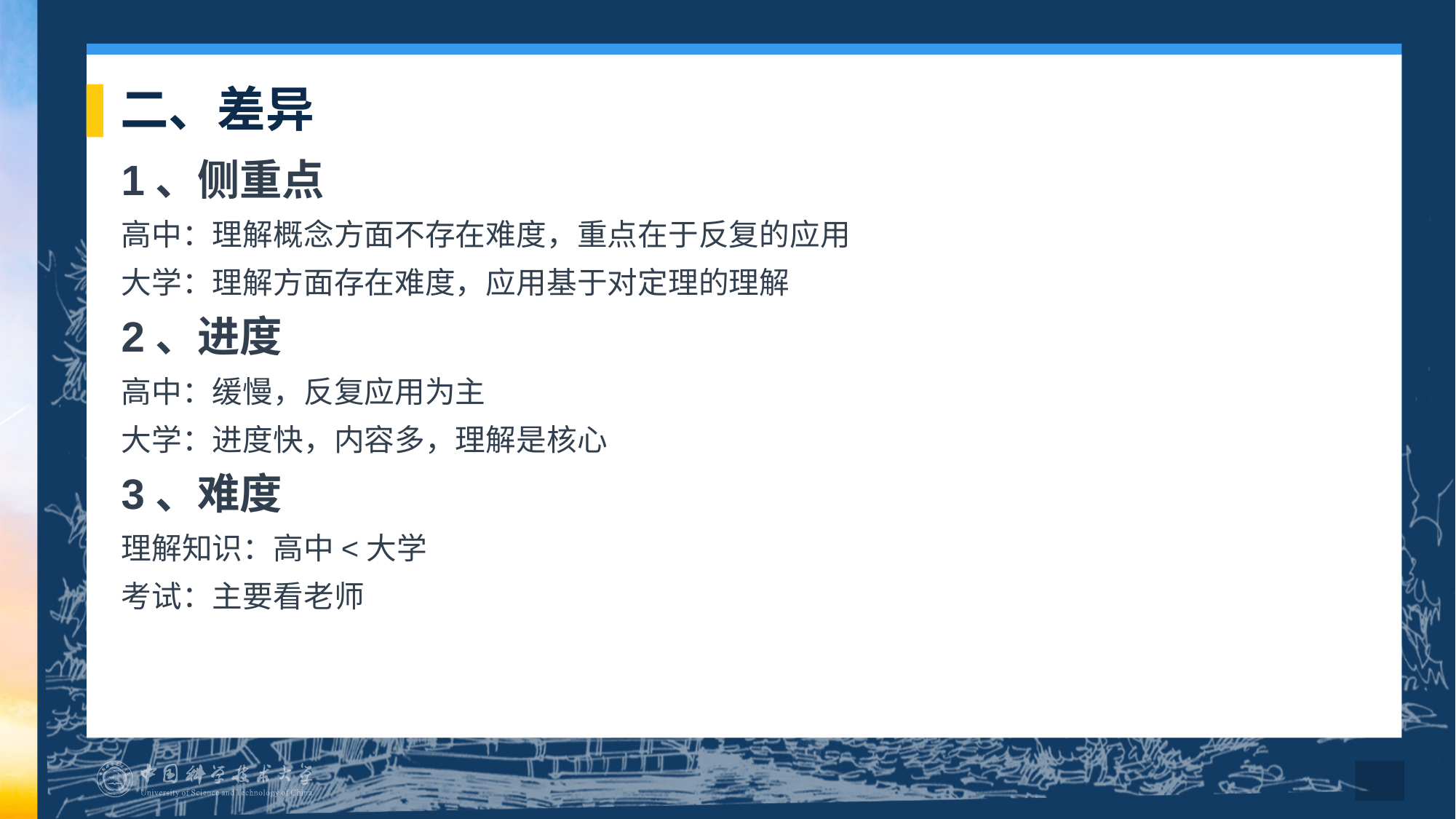

# 二、差异
1、侧重点
高中：理解概念方面不存在难度，重点在于反复的应用
大学：理解方面存在难度，应用基于对定理的理解
2、进度
高中：缓慢，反复应用为主
大学：进度快，内容多，理解是核心
3、难度
理解知识：高中<大学
考试：主要看老师

4